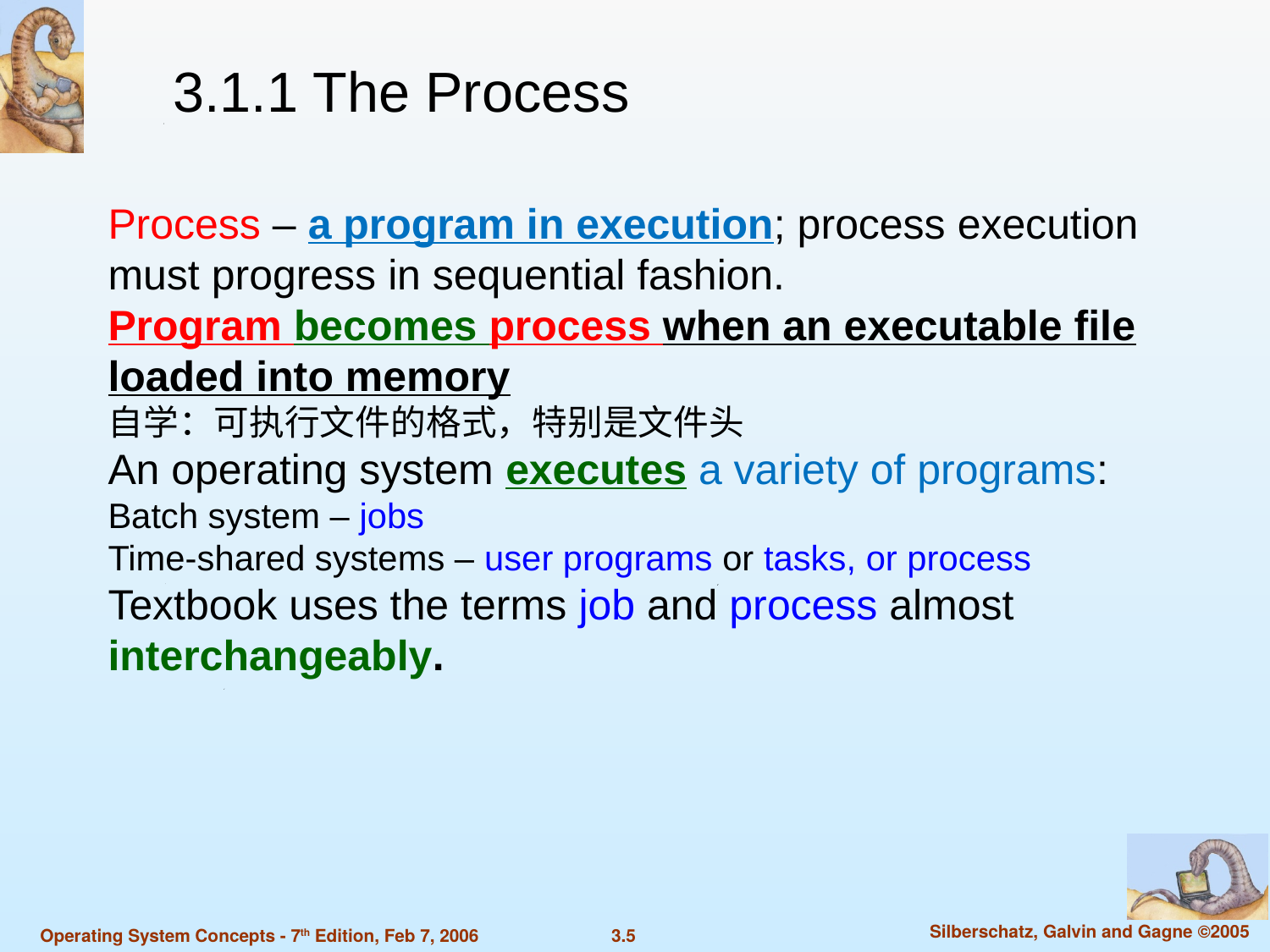

3.1.1 The Process
Process – a program in execution; process execution must progress in sequential fashion.
Program becomes process when an executable file loaded into memory
自学：可执行文件的格式，特别是文件头
An operating system executes a variety of programs:
Batch system – jobs
Time-shared systems – user programs or tasks, or process
Textbook uses the terms job and process almost interchangeably.